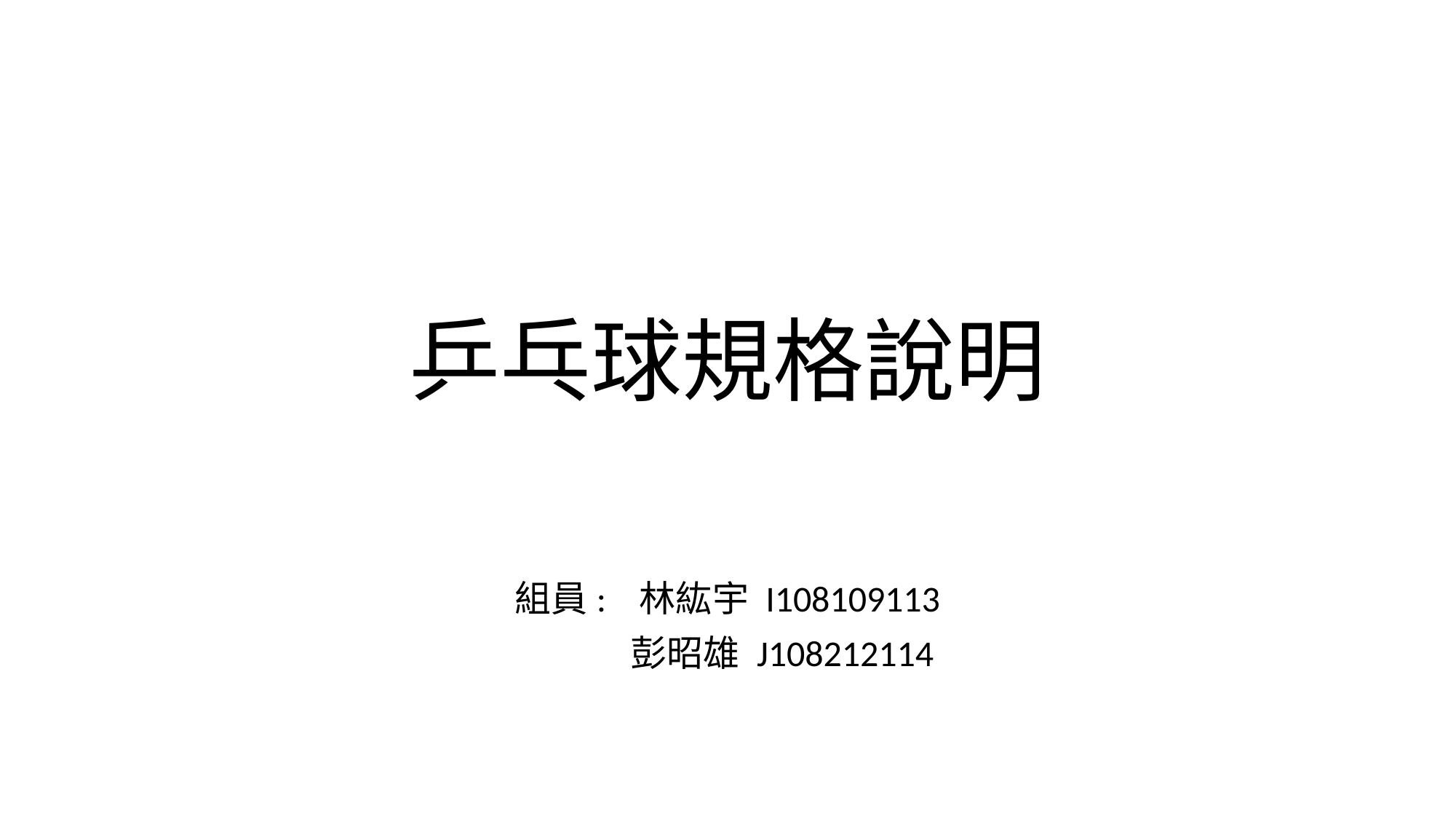

# 乒乓球規格說明
組員:   林紘宇 I108109113
	彭昭雄 J108212114